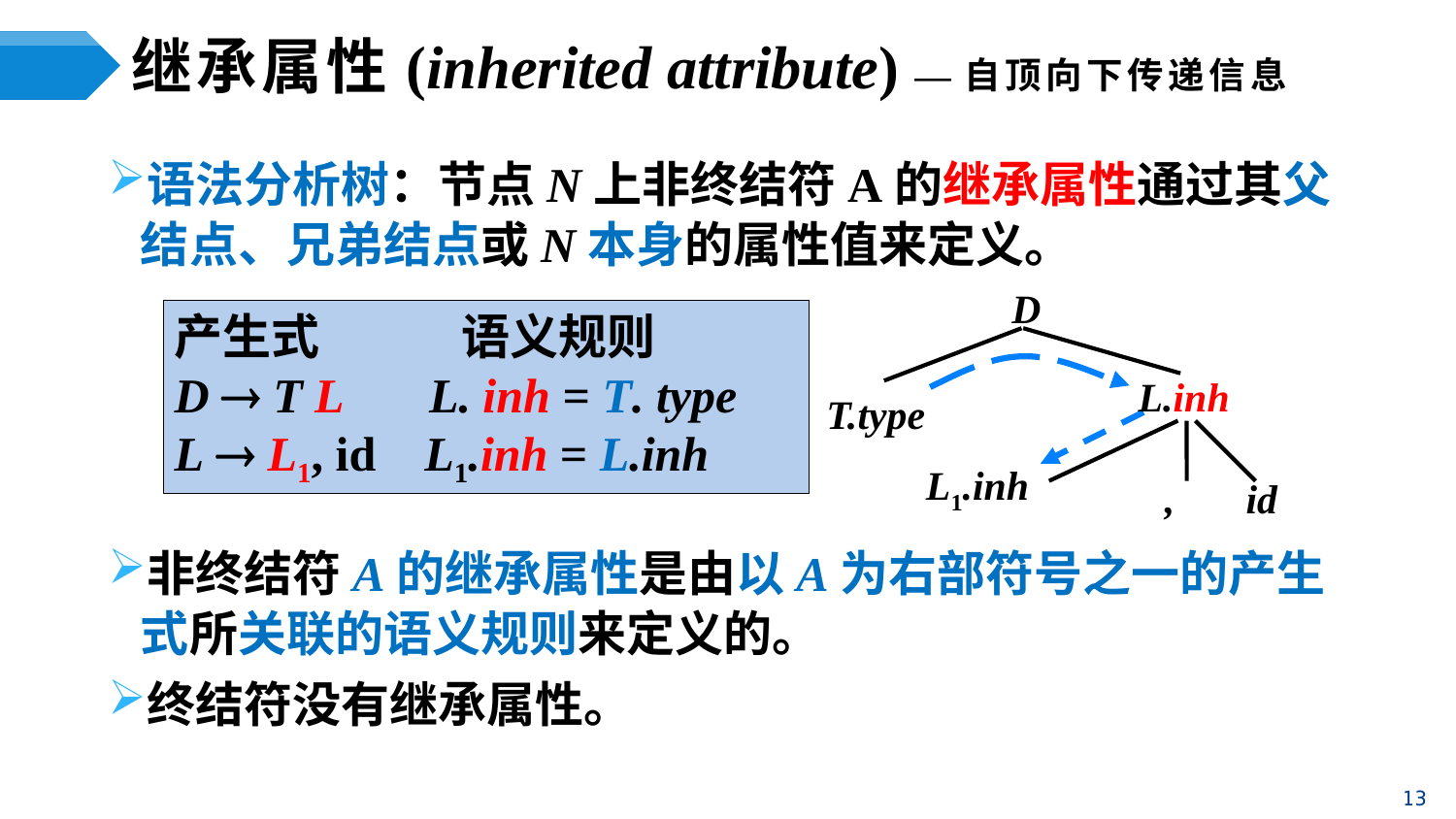

# 继承属性(inherited attribute) —自顶向下传递信息
语法分析树：节点N上非终结符A的继承属性通过其父结点、兄弟结点或N本身的属性值来定义。

非终结符A的继承属性是由以A为右部符号之一的产生式所关联的语义规则来定义的。
终结符没有继承属性。
D

L.inh
T.type

L1.inh

,       id
产生式             语义规则
D → T L       L. inh = T. type
L → L1, id    L1.inh = L.inh

13